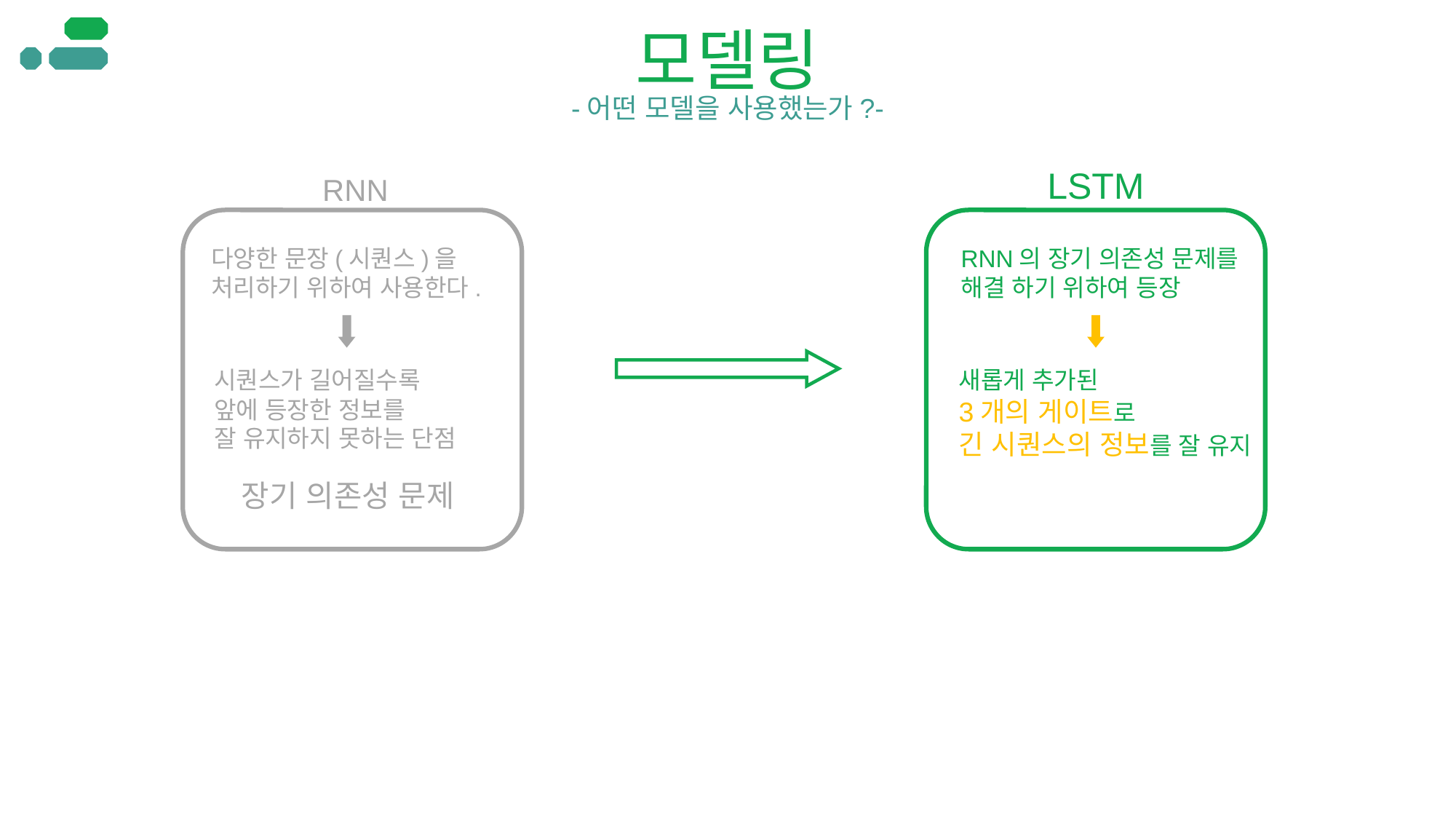

모델링

-어떤 모델을 사용했는가?-
LSTM
RNN

다양한 문장(시퀀스)을
처리하기 위하여 사용한다.
RNN의 장기 의존성 문제를
해결 하기 위하여 등장

시퀀스가 길어질수록
앞에 등장한 정보를
잘 유지하지 못하는 단점
새롭게 추가된
3개의 게이트로
긴 시퀀스의 정보를 잘 유지
장기 의존성 문제